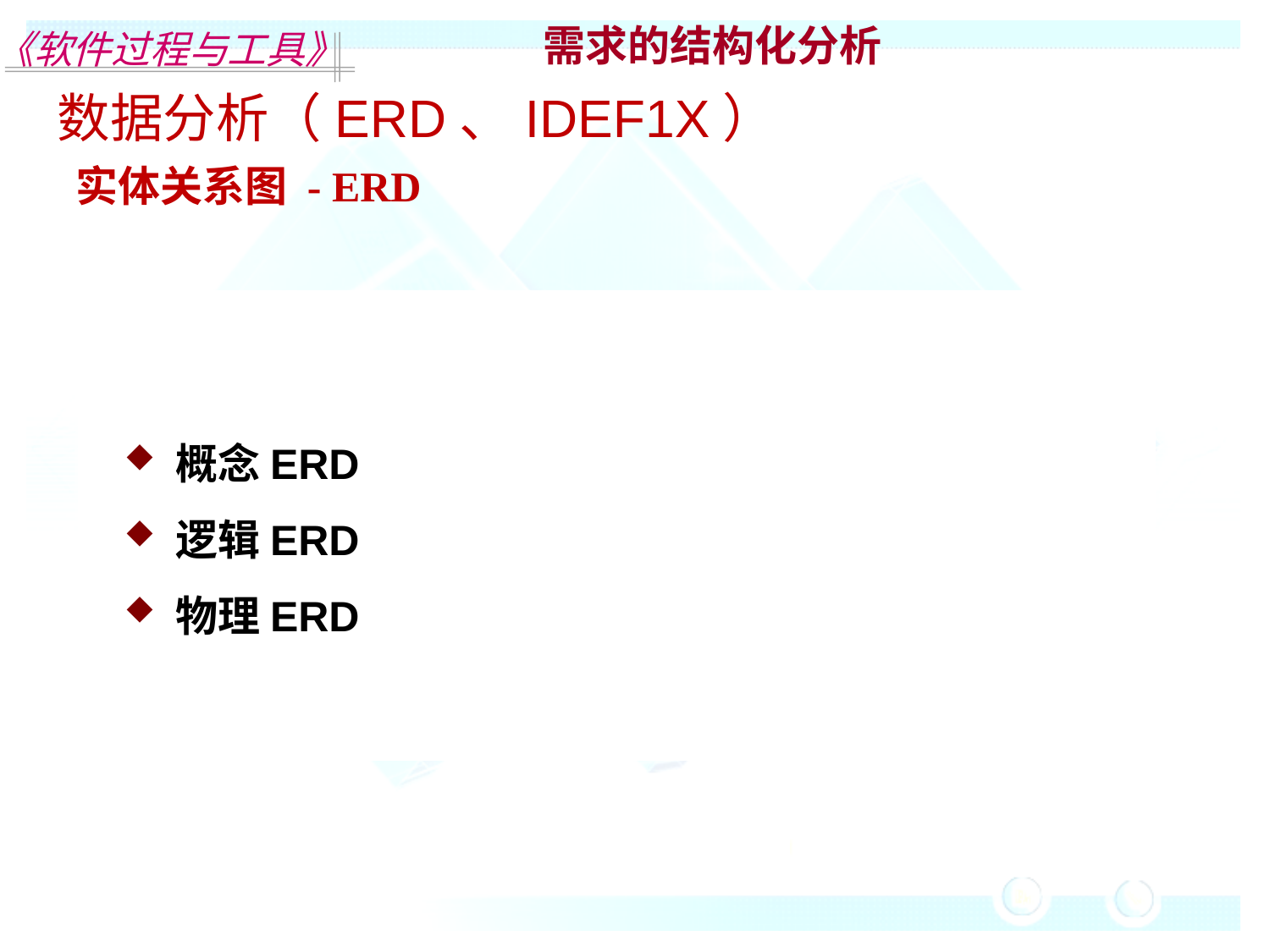

需求的结构化分析
数据分析（ERD、IDEF1X）
实体关系图 - ERD
 概念ERD
 逻辑ERD
 物理ERD